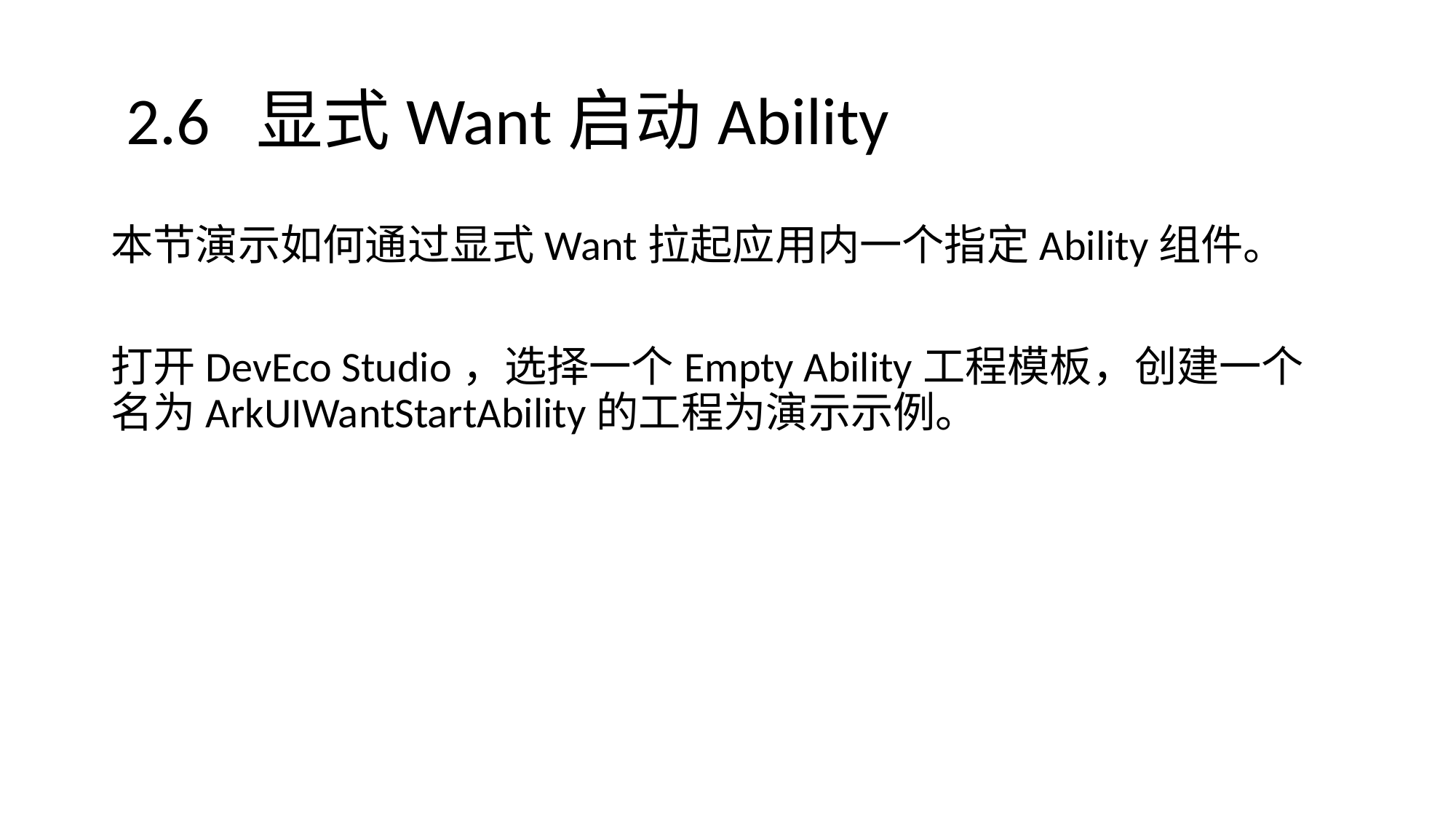

# 2.6  显式Want启动Ability
本节演示如何通过显式Want拉起应用内一个指定Ability组件。

打开DevEco Studio，选择一个Empty Ability工程模板，创建一个名为ArkUIWantStartAbility的工程为演示示例。